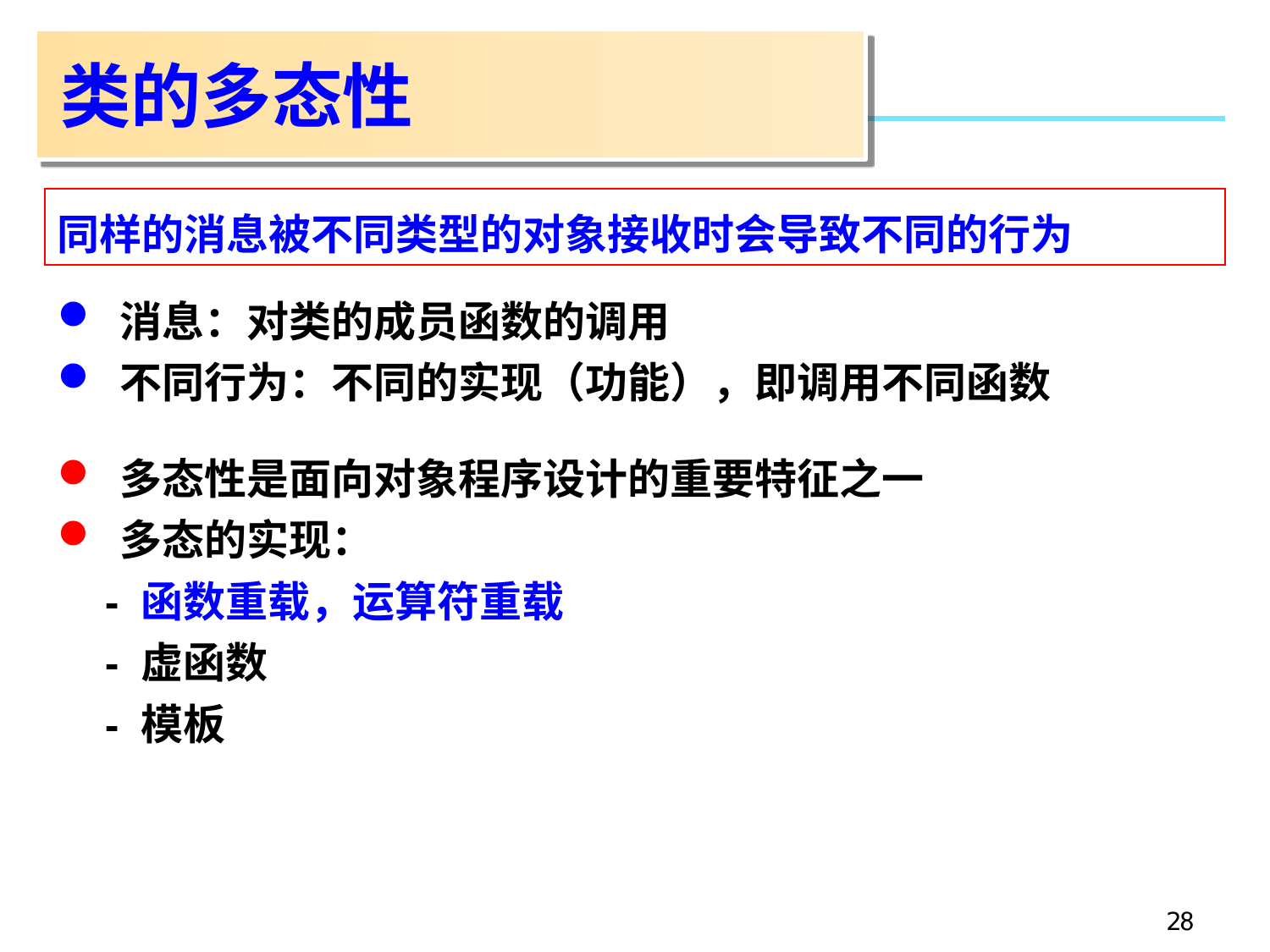

# 类的多态性
同样的消息被不同类型的对象接收时会导致不同的行为
 消息：对类的成员函数的调用
 不同行为：不同的实现（功能），即调用不同函数
 多态性是面向对象程序设计的重要特征之一
 多态的实现：
    - 函数重载，运算符重载
    - 虚函数
    - 模板
28